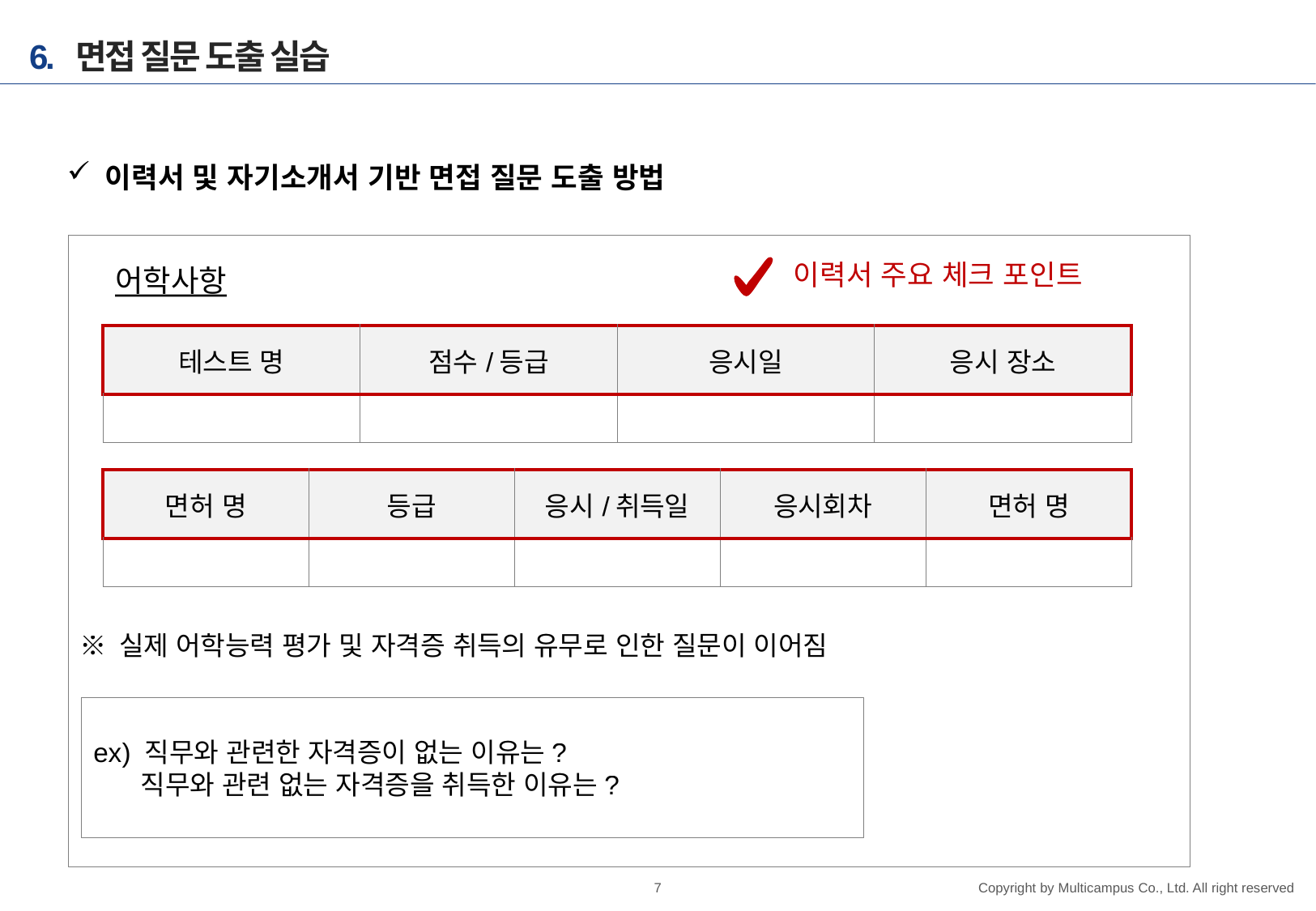

# 6.  면접 질문 도출 실습
이력서 및 자기소개서 기반 면접 질문 도출 방법

이력서 주요 체크 포인트

어학사항
| 테스트 명 | 점수/등급 | 응시일 | 응시 장소 |
| --- | --- | --- | --- |
|  |  |  |  |
| 면허 명 | 등급 | 응시/취득일 | 응시회차 | 면허 명 |
| --- | --- | --- | --- | --- |
|  |  |  |  |  |
※ 실제 어학능력 평가 및 자격증 취득의 유무로 인한 질문이 이어짐
ex) 직무와 관련한 자격증이 없는 이유는?
직무와 관련 없는 자격증을 취득한 이유는?